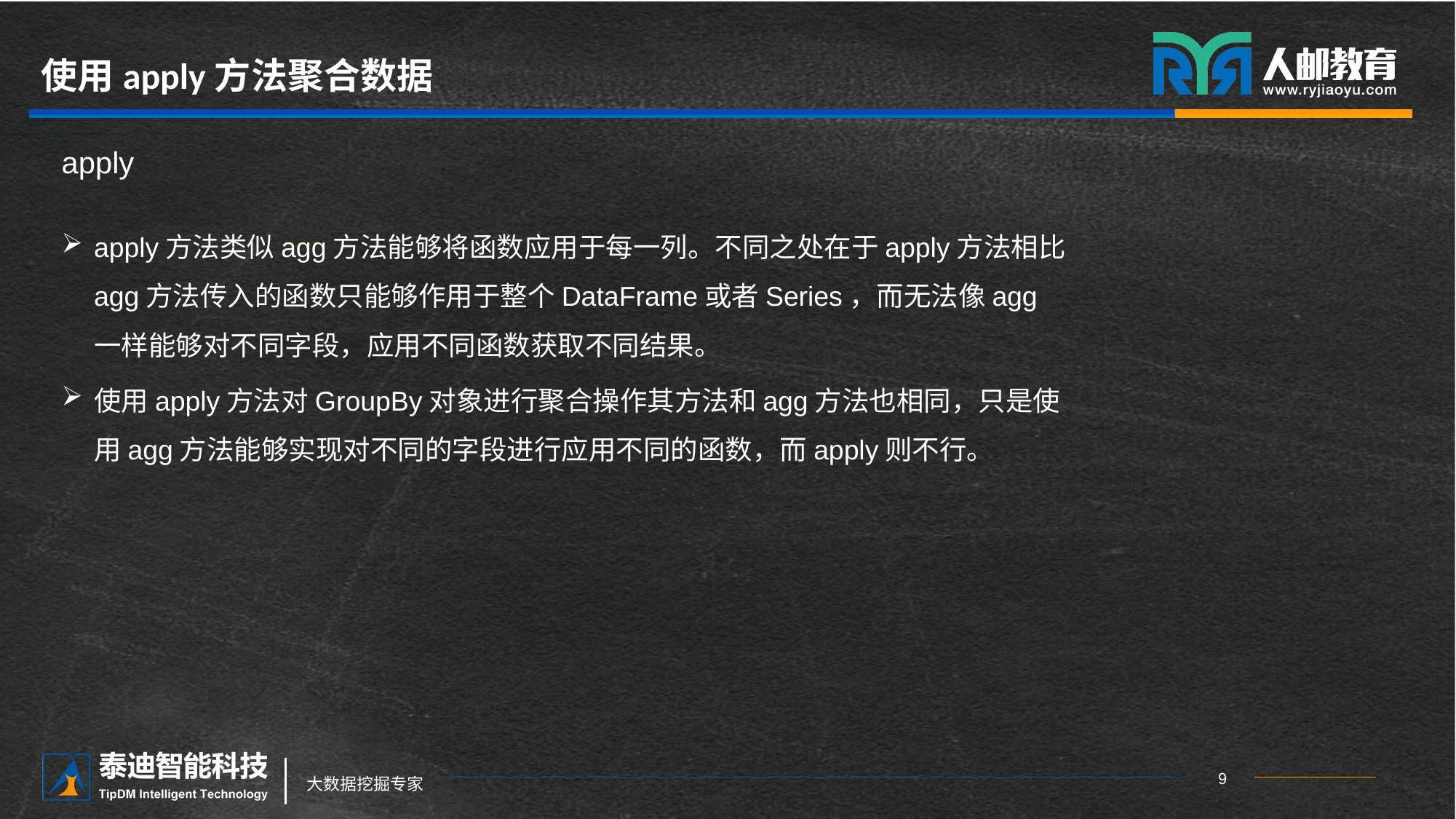

# 使用apply方法聚合数据
apply
apply方法类似agg方法能够将函数应用于每一列。不同之处在于apply方法相比agg方法传入的函数只能够作用于整个DataFrame或者Series，而无法像agg一样能够对不同字段，应用不同函数获取不同结果。
使用apply方法对GroupBy对象进行聚合操作其方法和agg方法也相同，只是使用agg方法能够实现对不同的字段进行应用不同的函数，而apply则不行。